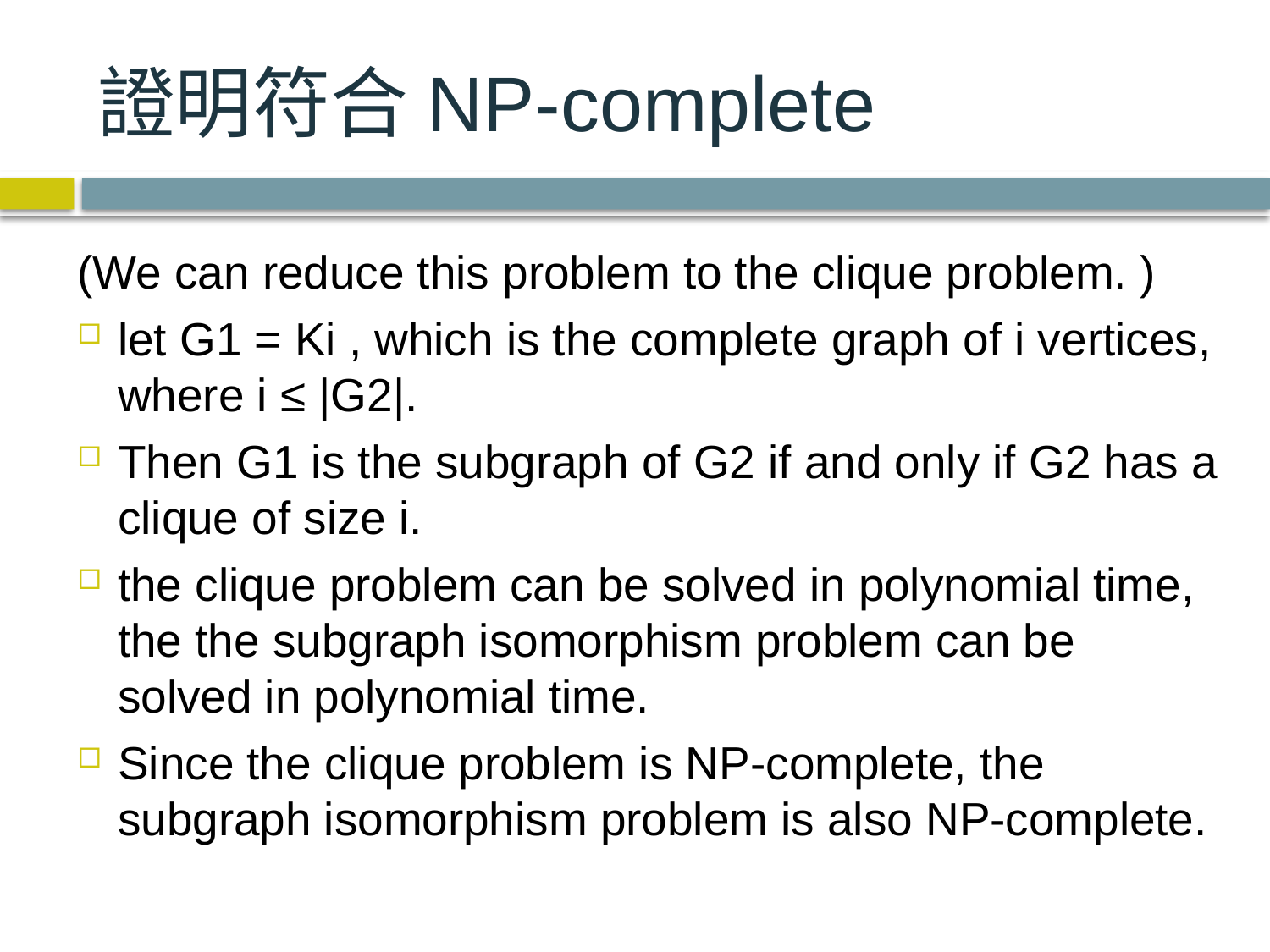

# 證明符合NP-complete
(We can reduce this problem to the clique problem. )
let G1 = Ki , which is the complete graph of i vertices, where i ≤ |G2|.
Then G1 is the subgraph of G2 if and only if G2 has a clique of size i.
the clique problem can be solved in polynomial time, the the subgraph isomorphism problem can be solved in polynomial time.
Since the clique problem is NP-complete, the subgraph isomorphism problem is also NP-complete.